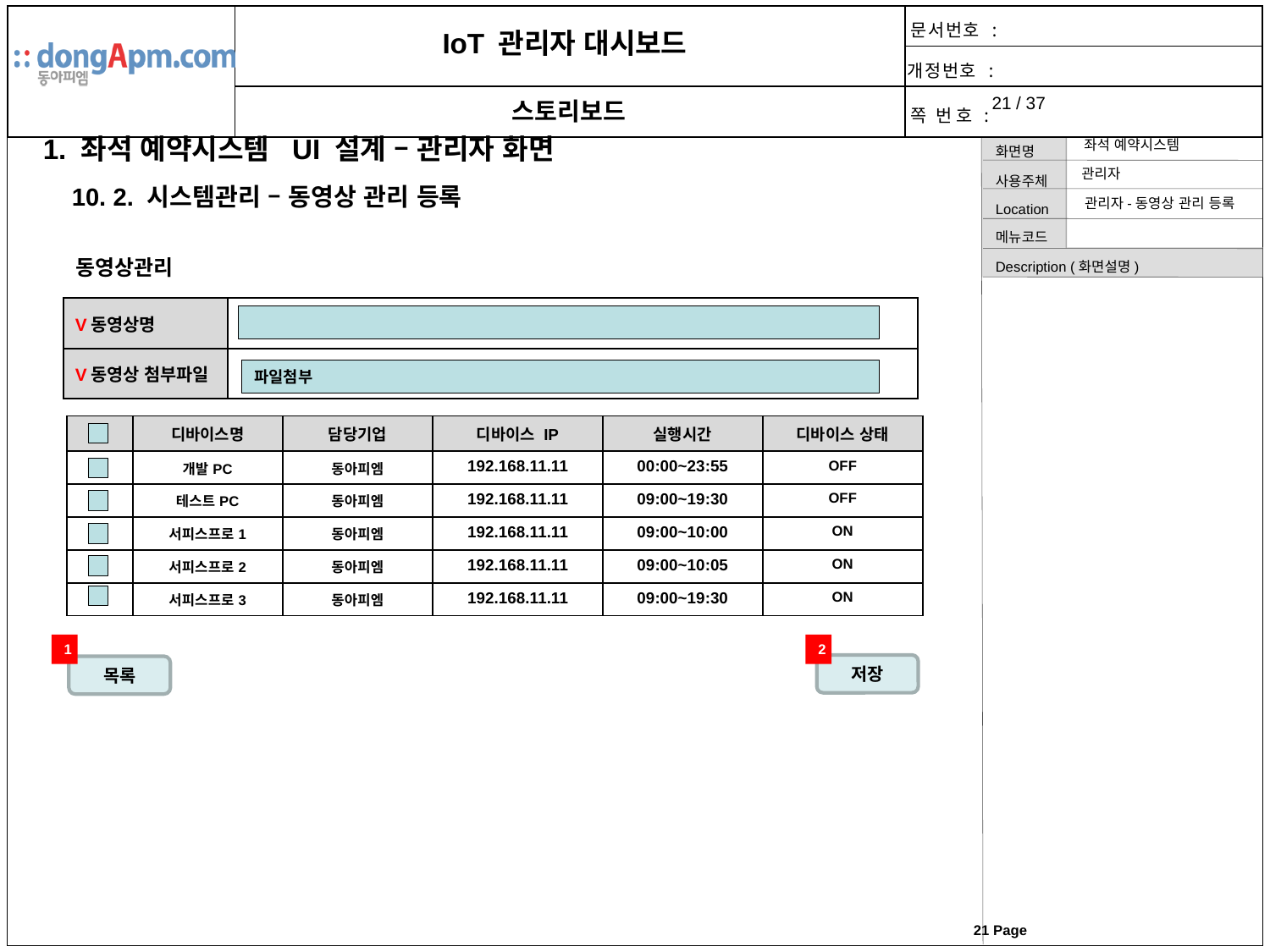

1. 좌석 예약시스템  UI 설계 – 관리자 화면
좌석 예약시스템
관리자
10. 2. 시스템관리 – 동영상 관리 등록
관리자-동영상 관리 등록
동영상관리
| V동영상명 |  |
| --- | --- |
| V동영상 첨부파일 |  |

파일첨부
|  | 디바이스명 | 담당기업 | 디바이스 IP | 실행시간 | 디바이스 상태 |
| --- | --- | --- | --- | --- | --- |
|  | 개발PC | 동아피엠 | 192.168.11.11 | 00:00~23:55 | OFF |
|  | 테스트PC | 동아피엠 | 192.168.11.11 | 09:00~19:30 | OFF |
|  | 서피스프로1 | 동아피엠 | 192.168.11.11 | 09:00~10:00 | ON |
|  | 서피스프로2 | 동아피엠 | 192.168.11.11 | 09:00~10:05 | ON |
|  | 서피스프로3 | 동아피엠 | 192.168.11.11 | 09:00~19:30 | ON |

1
2
저장
목록